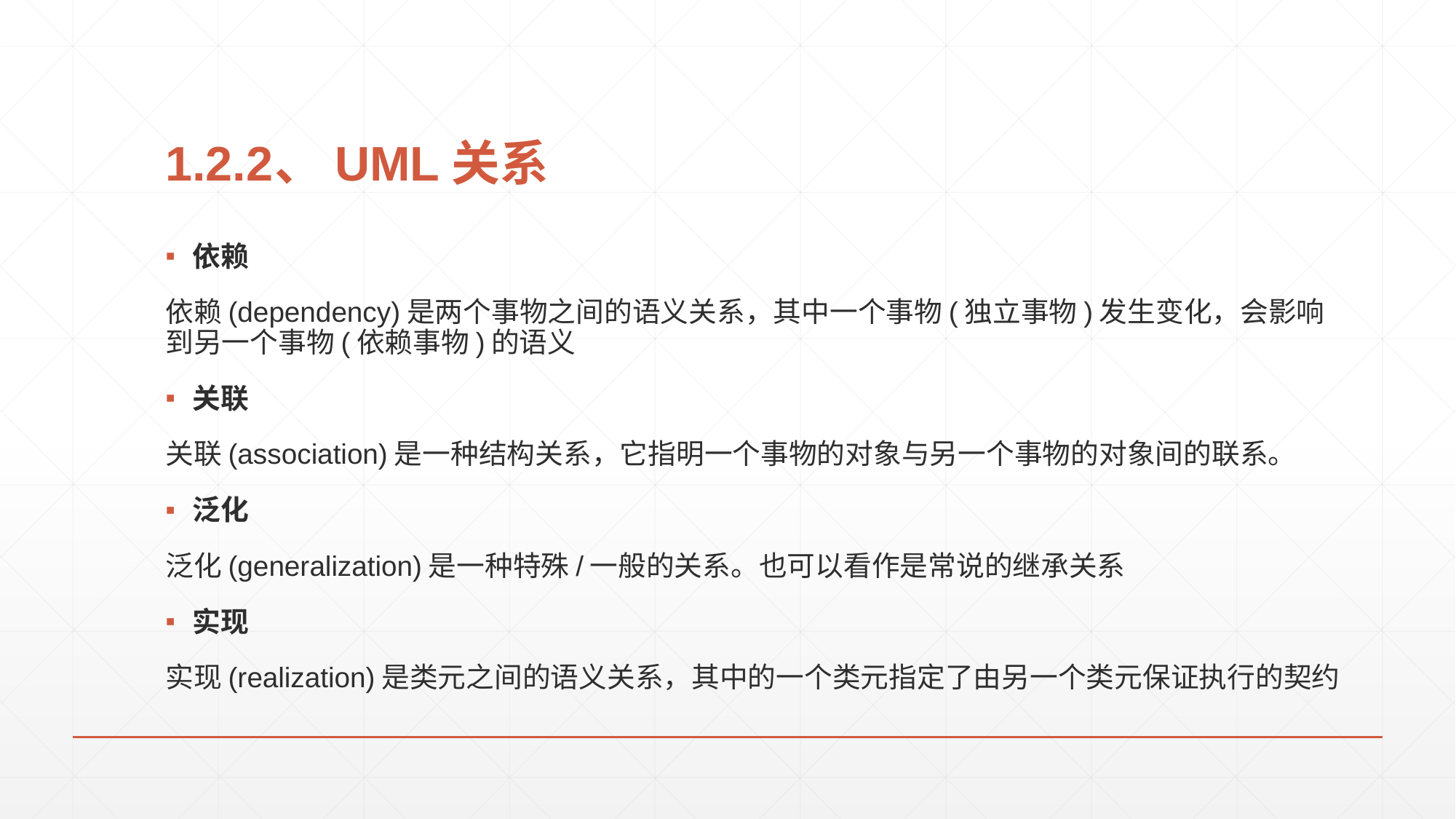

# 1.2.2	、UML关系
依赖
依赖(dependency)是两个事物之间的语义关系，其中一个事物(独立事物)发生变化，会影响到另一个事物(依赖事物)的语义
关联
关联(association)是一种结构关系，它指明一个事物的对象与另一个事物的对象间的联系。
泛化
泛化(generalization)是一种特殊/一般的关系。也可以看作是常说的继承关系
实现
实现(realization)是类元之间的语义关系，其中的一个类元指定了由另一个类元保证执行的契约